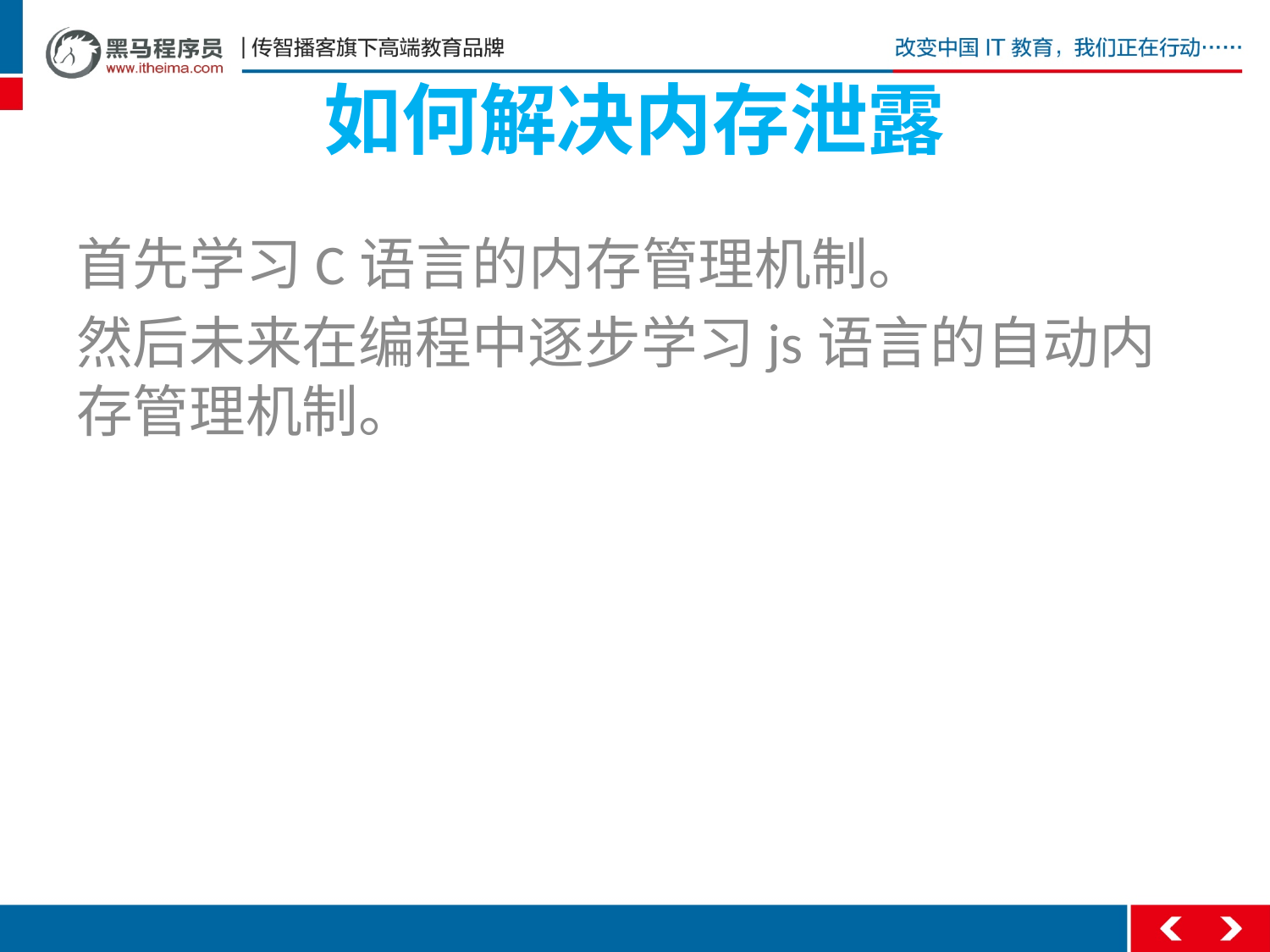

# 如何解决内存泄露
首先学习C语言的内存管理机制。
然后未来在编程中逐步学习js语言的自动内存管理机制。